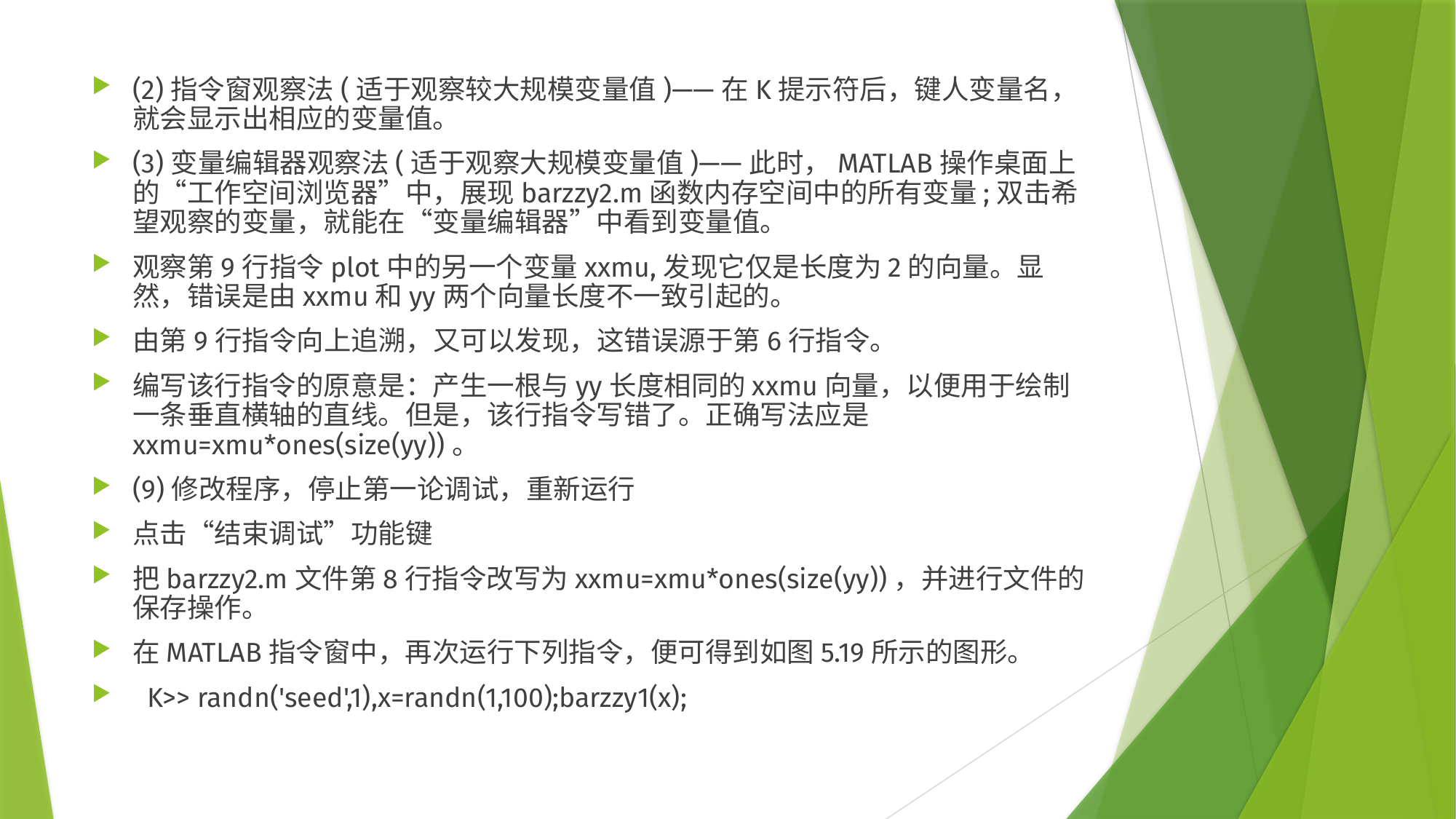

(2)指令窗观察法(适于观察较大规模变量值)——在K提示符后，键人变量名，就会显示出相应的变量值。
(3)变量编辑器观察法(适于观察大规模变量值)——此时，MATLAB操作桌面上的“工作空间浏览器”中，展现barzzy2.m函数内存空间中的所有变量;双击希望观察的变量，就能在“变量编辑器”中看到变量值。
观察第9行指令plot中的另一个变量xxmu,发现它仅是长度为2的向量。显然，错误是由xxmu和yy两个向量长度不一致引起的。
由第9行指令向上追溯，又可以发现，这错误源于第6行指令。
编写该行指令的原意是：产生一根与yy长度相同的xxmu向量，以便用于绘制一条垂直横轴的直线。但是，该行指令写错了。正确写法应是 xxmu=xmu*ones(size(yy))。
(9)修改程序，停止第一论调试，重新运行
点击“结束调试”功能键
把barzzy2.m文件第8行指令改写为xxmu=xmu*ones(size(yy))，并进行文件的保存操作。
在MATLAB指令窗中，再次运行下列指令，便可得到如图5.19所示的图形。
  K>> randn('seed',1),x=randn(1,100);barzzy1(x);